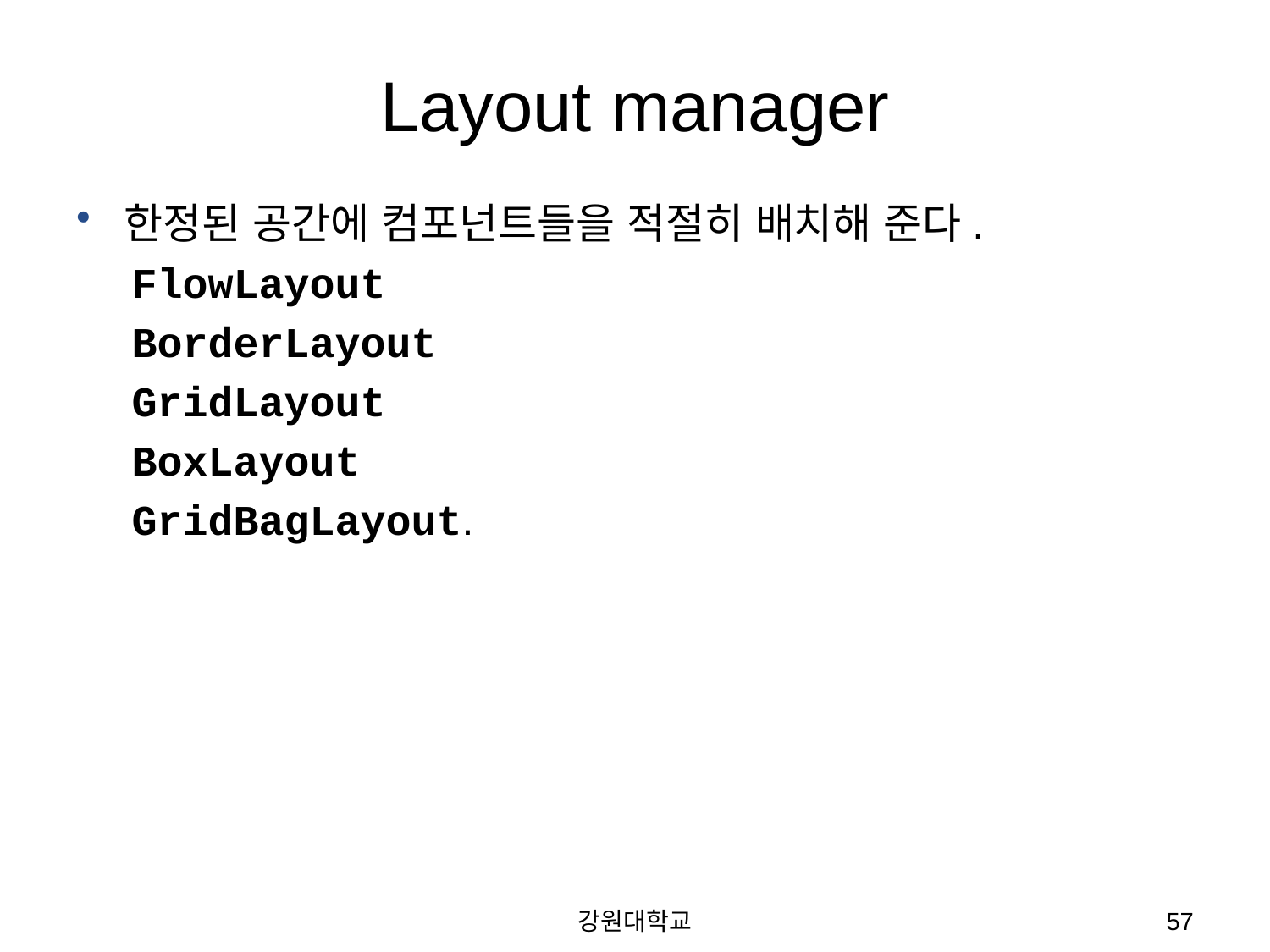

# Layout manager
한정된 공간에 컴포넌트들을 적절히 배치해 준다.
FlowLayout
BorderLayout
GridLayout
BoxLayout
GridBagLayout.
강원대학교
57